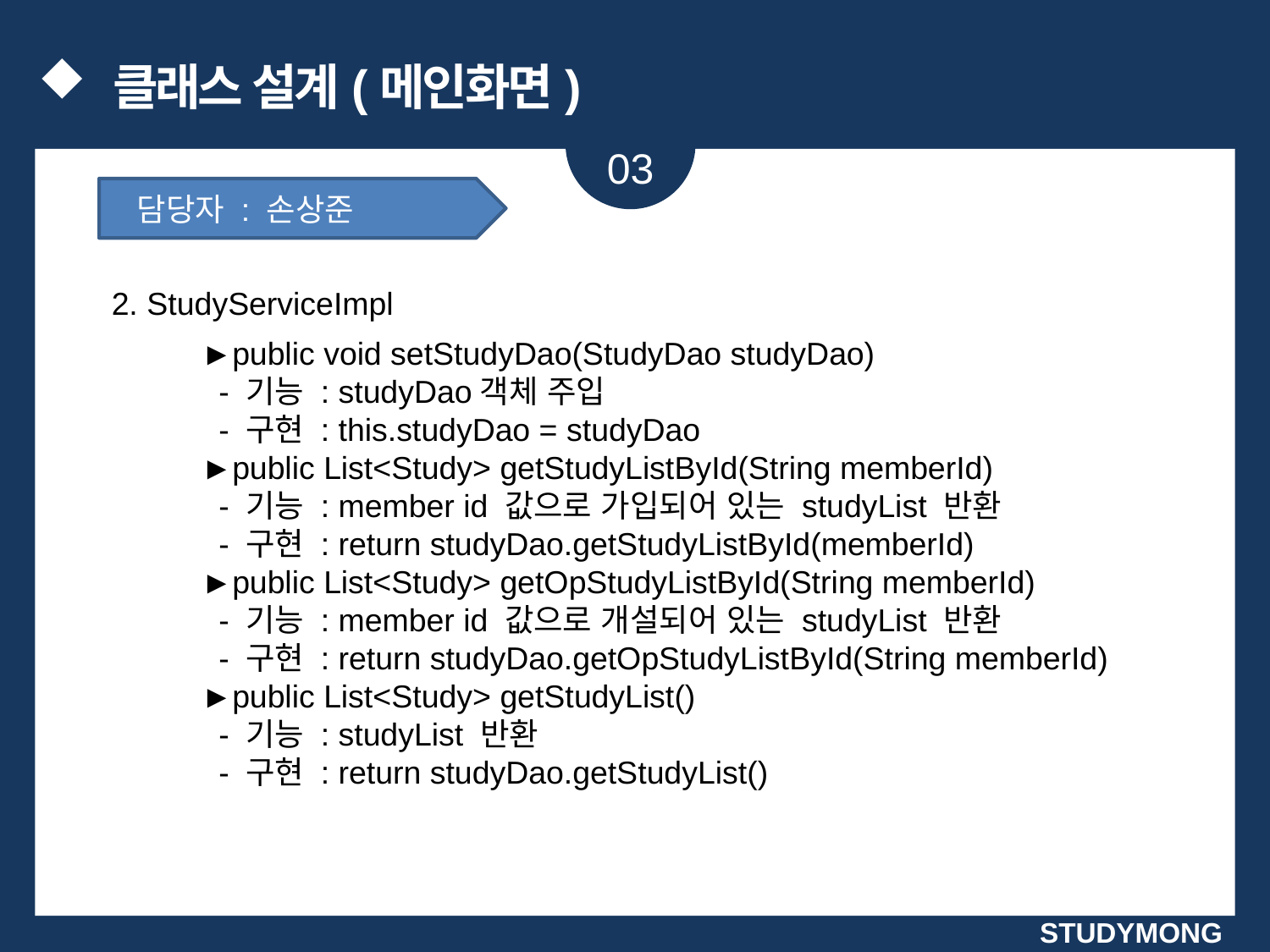

클래스 설계(메인화면)

03

  담당자 : 손상준
2. StudyServiceImpl
►public void setStudyDao(StudyDao studyDao)
  - 기능 : studyDao객체 주입
  - 구현 : this.studyDao = studyDao
►public List<Study> getStudyListById(String memberId)
  - 기능 : member id 값으로 가입되어 있는 studyList 반환
  - 구현 : return studyDao.getStudyListById(memberId)
►public List<Study> getOpStudyListById(String memberId)
  - 기능 : member id 값으로 개설되어 있는 studyList 반환
  - 구현 : return studyDao.getOpStudyListById(String memberId)
►public List<Study> getStudyList()
  - 기능 : studyList 반환
  - 구현 : return studyDao.getStudyList()
STUDYMONG